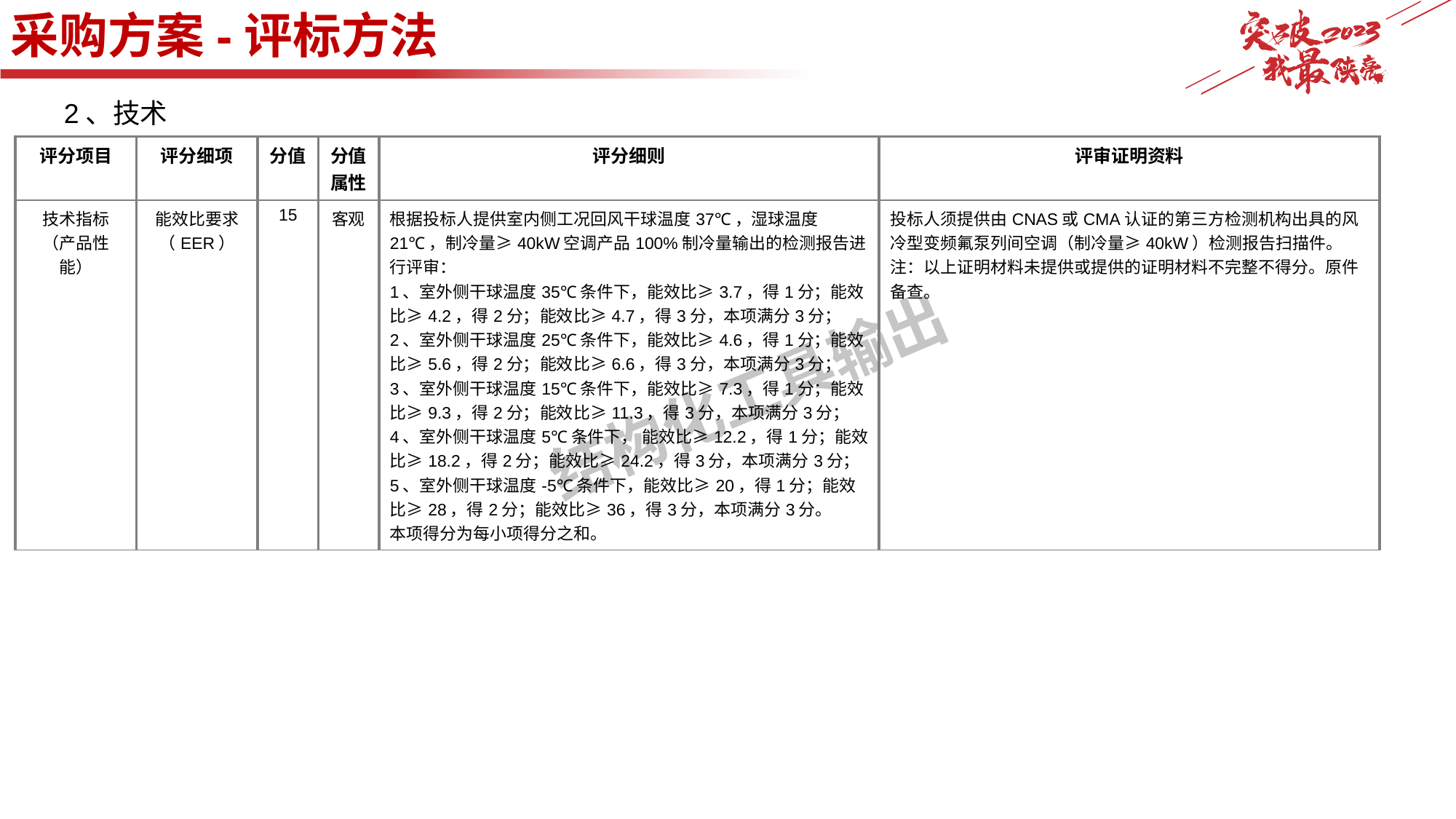

采购方案-评标方法
  2、技术
| 评分项目 | 评分细项 | 分值 | 分值属性 | 评分细则 | 评审证明资料 |
| --- | --- | --- | --- | --- | --- |
| 技术指标（产品性能） | 能效比要求（EER） | 15 | 客观 | 根据投标人提供室内侧工况回风干球温度37℃，湿球温度21℃，制冷量≥40kW空调产品100%制冷量输出的检测报告进行评审： 1、室外侧干球温度35℃条件下，能效比≥3.7，得1分；能效比≥4.2，得2分；能效比≥4.7，得3分，本项满分3分； 2、室外侧干球温度25℃条件下，能效比≥4.6，得1分；能效比≥5.6，得2分；能效比≥6.6，得3分，本项满分3分； 3、室外侧干球温度15℃条件下，能效比≥7.3，得1分；能效比≥9.3，得2分；能效比≥11.3，得3分，本项满分3分； 4、室外侧干球温度5℃条件下， 能效比≥12.2，得1分；能效比≥18.2，得2分；能效比≥24.2，得3分，本项满分3分； 5、室外侧干球温度-5℃条件下，能效比≥20，得1分；能效比≥28，得2分；能效比≥36，得3分，本项满分3分。 本项得分为每小项得分之和。 | 投标人须提供由CNAS或CMA认证的第三方检测机构出具的风冷型变频氟泵列间空调（制冷量≥40kW）检测报告扫描件。 注：以上证明材料未提供或提供的证明材料不完整不得分。原件备查。 |